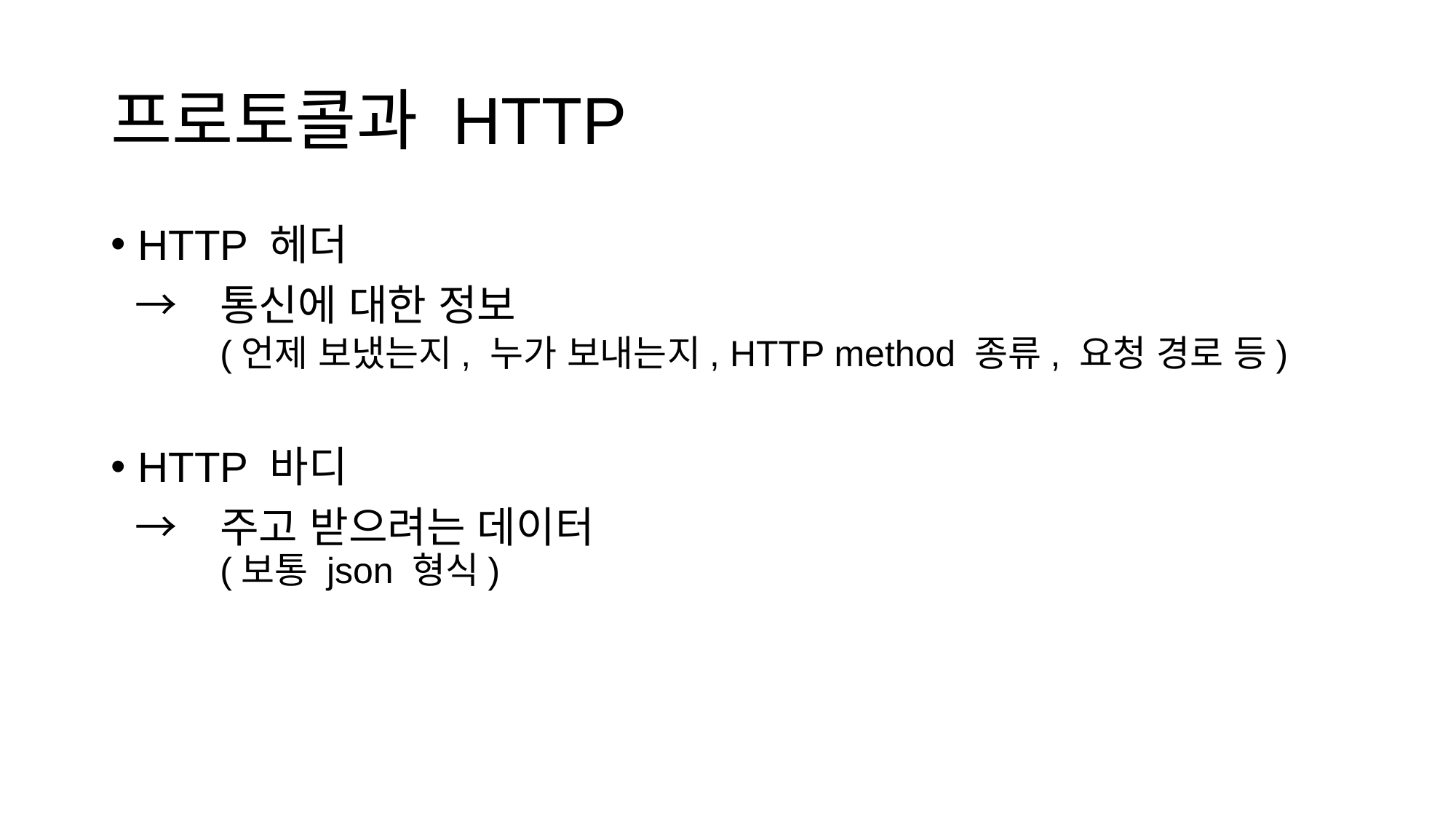

# 프로토콜과 HTTP
HTTP 헤더
  → 	통신에 대한 정보
	(언제 보냈는지, 누가 보내는지, HTTP method 종류, 요청 경로 등)

HTTP 바디
  → 	주고 받으려는 데이터
	(보통 json 형식)